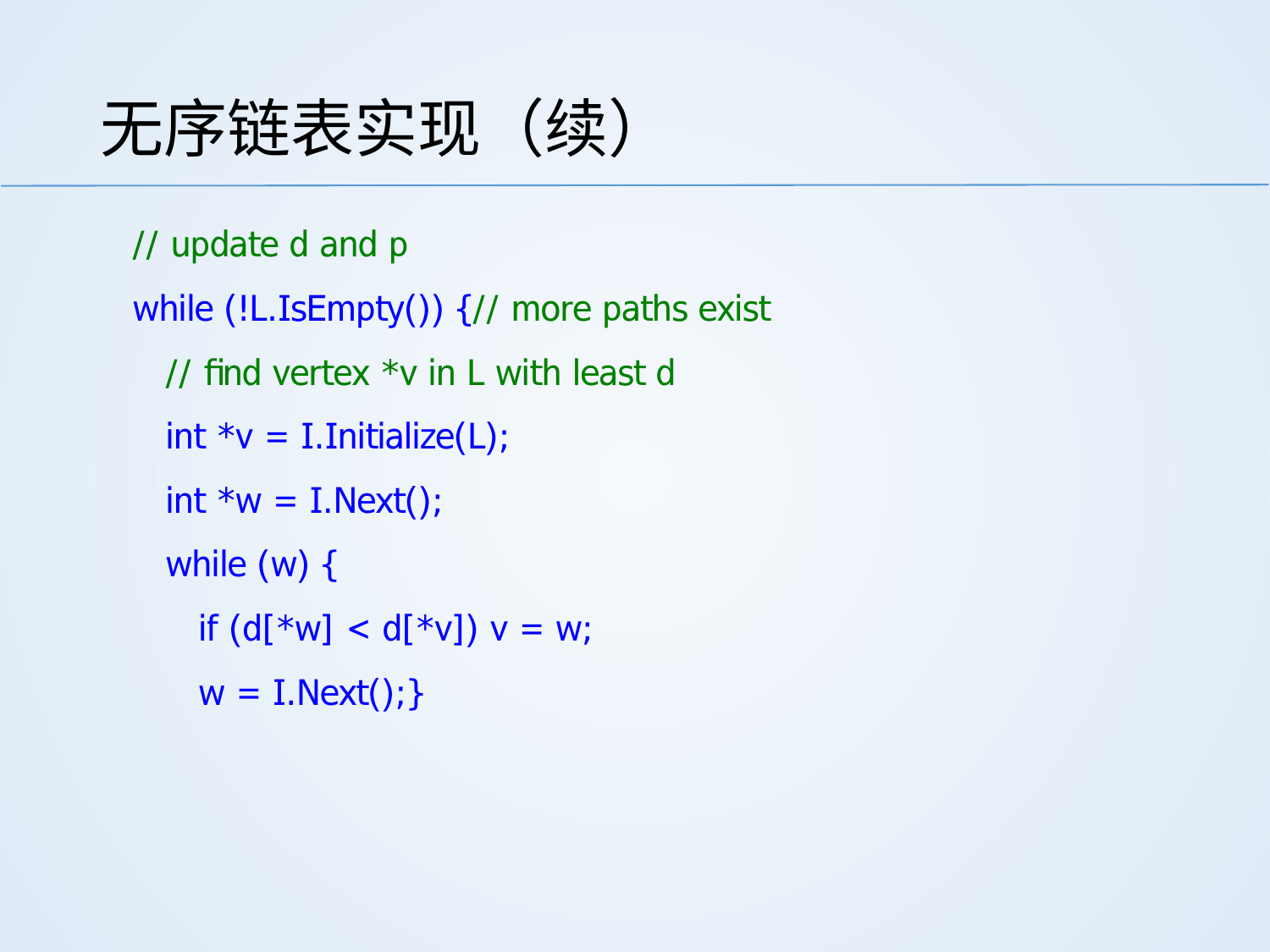

# 无序链表实现（续）
   // update d and p
   while (!L.IsEmpty()) {// more paths exist
      // find vertex *v in L with least d
      int *v = I.Initialize(L);
      int *w = I.Next();
      while (w) {
         if (d[*w] < d[*v]) v = w;
         w = I.Next();}
19